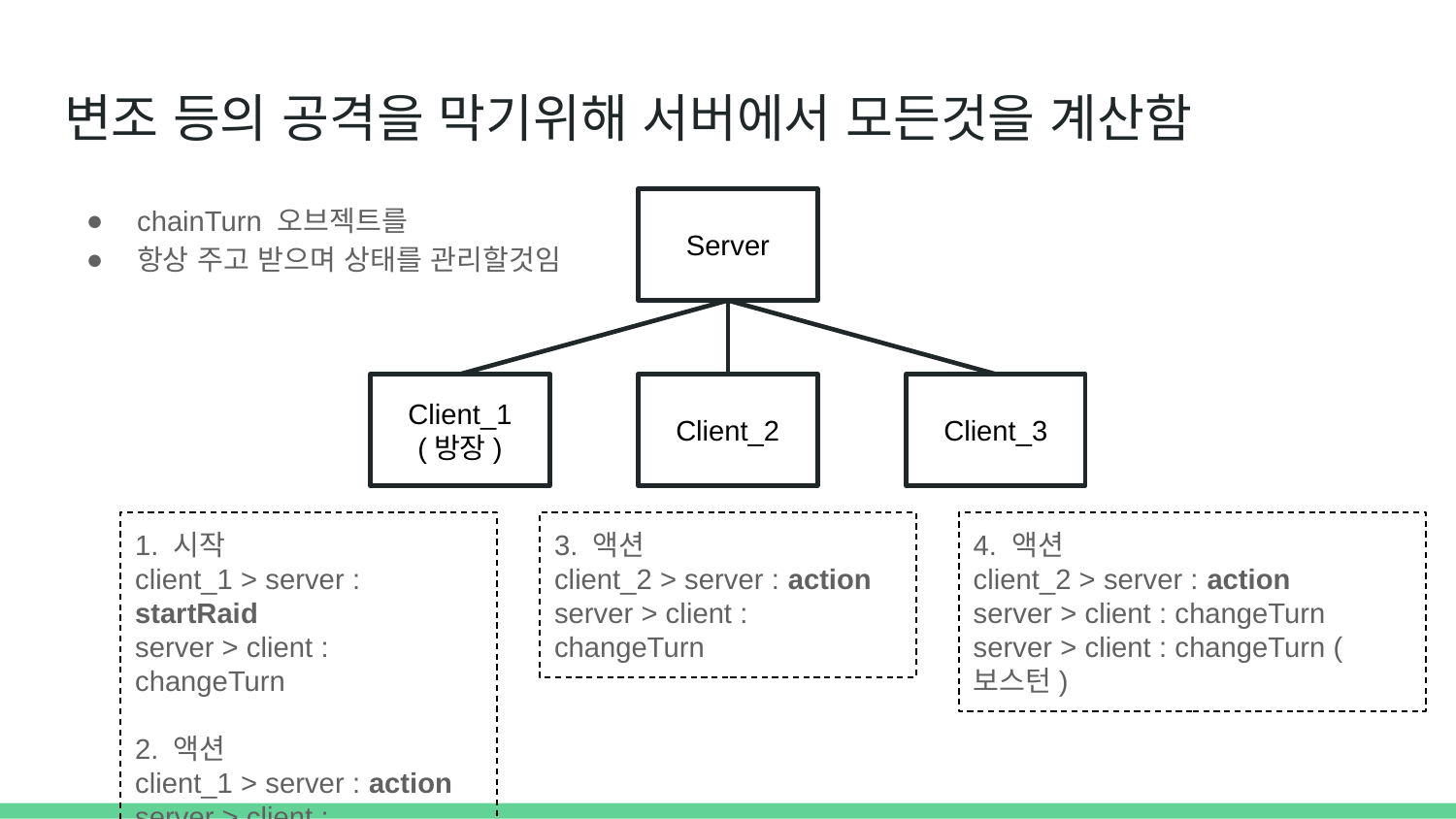

# 변조 등의 공격을 막기위해 서버에서 모든것을 계산함
chainTurn 오브젝트를
항상 주고 받으며 상태를 관리할것임
Server
Client_1
(방장)
Client_2
Client_3
1. 시작
client_1 > server : startRaid
server > client : changeTurn

2. 액션
client_1 > server : action
server > client : changeTurn
3. 액션
client_2 > server : action
server > client : changeTurn
4. 액션
client_2 > server : action
server > client : changeTurn
server > client : changeTurn (보스턴)